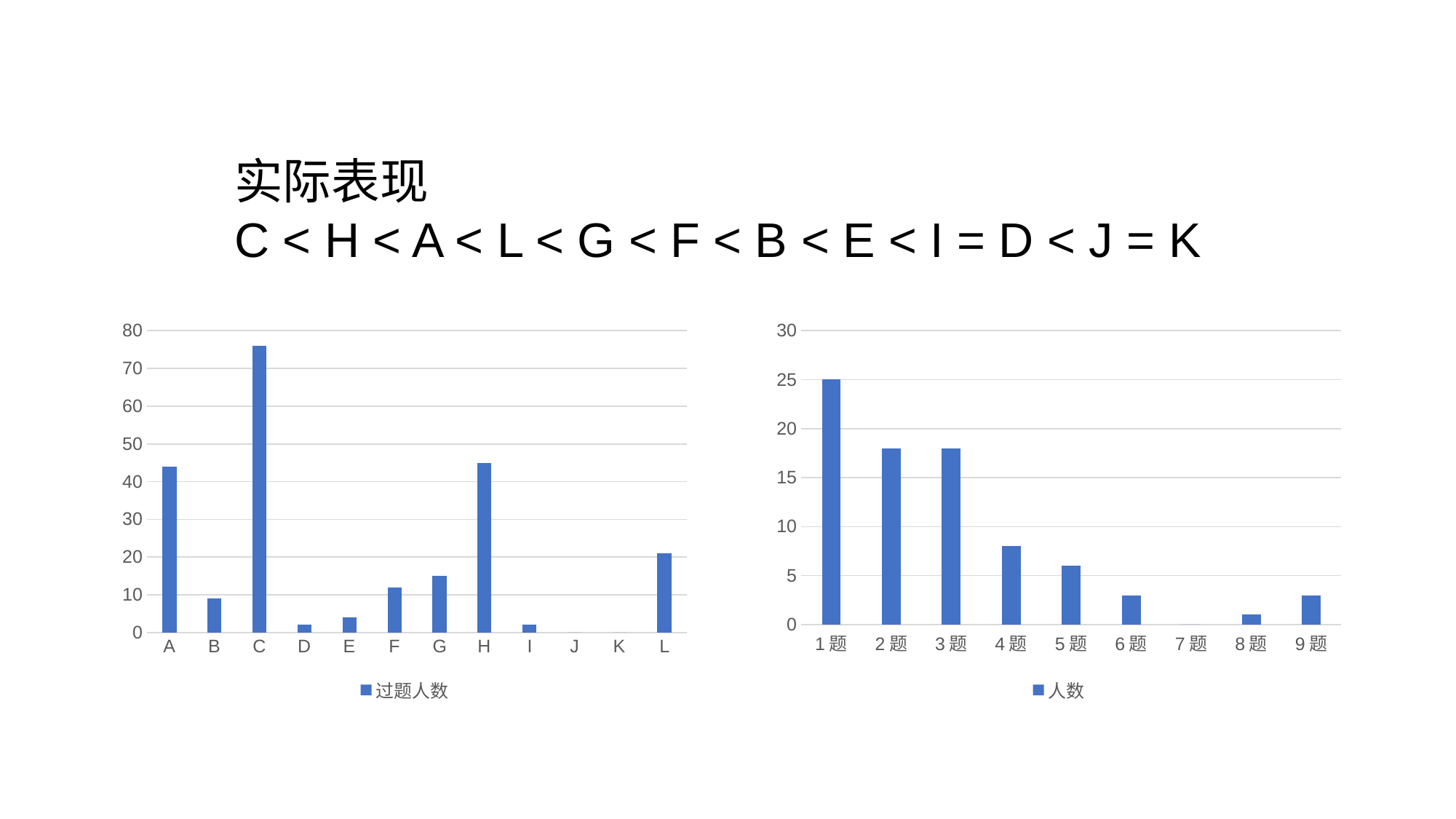

实际表现
C < H < A < L < G < F < B < E < I = D < J = K

### Chart

| Category | 过题人数 |
|---|---|
| A | 44.0 |
| B | 9.0 |
| C | 76.0 |
| D | 2.0 |
| E | 4.0 |
| F | 12.0 |
| G | 15.0 |
| H | 45.0 |
| I | 2.0 |
| J | 0.0 |
| K | 0.0 |
| L | 21.0 |

### Chart

| Category | 人数 |
|---|---|
| 1题 | 25.0 |
| 2题 | 18.0 |
| 3题 | 18.0 |
| 4题 | 8.0 |
| 5题 | 6.0 |
| 6题 | 3.0 |
| 7题 | 0.0 |
| 8题 | 1.0 |
| 9题 | 3.0 |